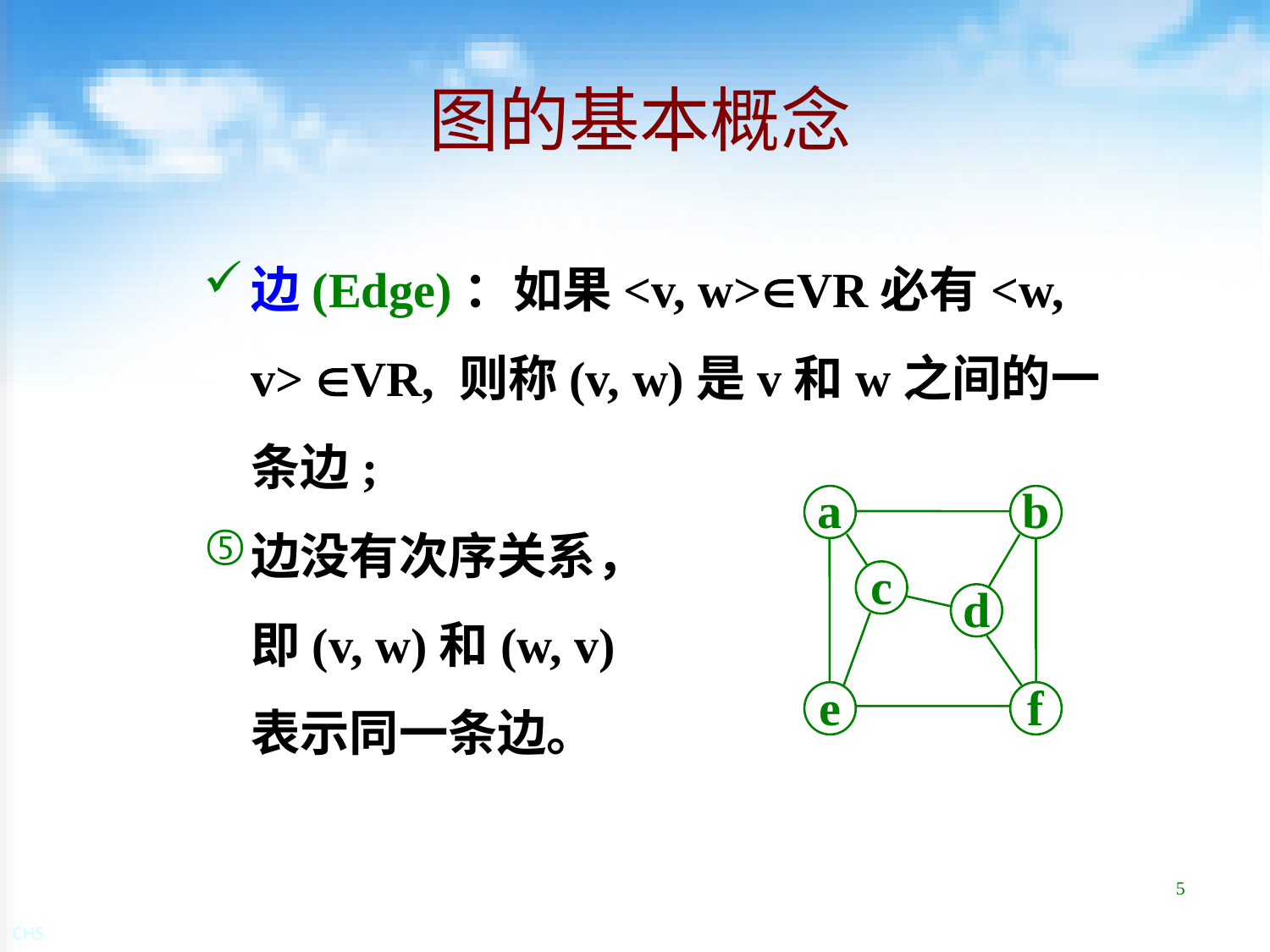

# 图的基本概念
边(Edge)：如果<v, w>∈VR必有<w, v> ∈VR, 则称(v, w)是v和w之间的一条边;
边没有次序关系，
	即(v, w)和(w, v)
	表示同一条边。
a
b

c
d

e
f

5